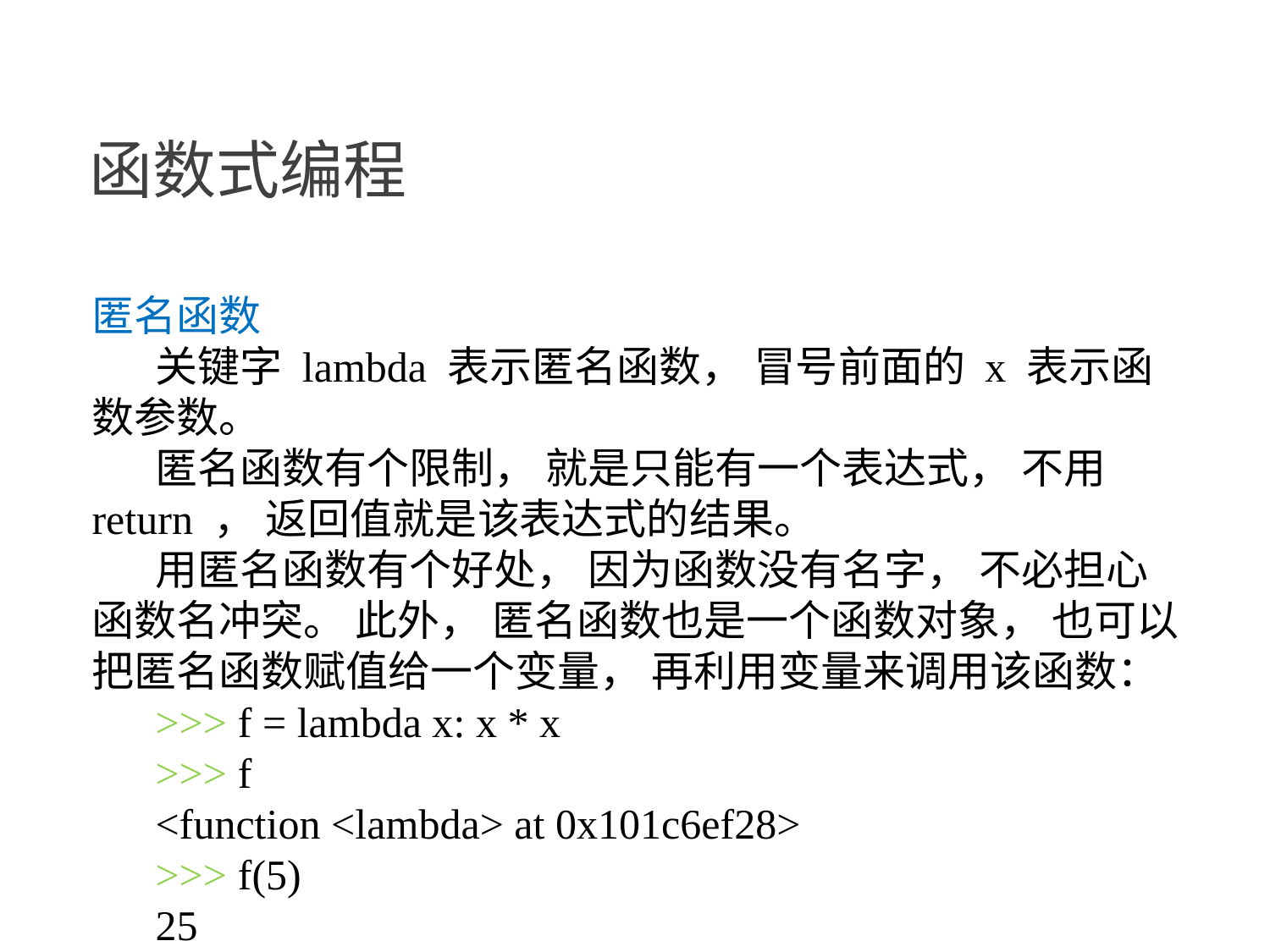

函数式编程
匿名函数
关键字 lambda 表示匿名函数， 冒号前面的 x 表示函数参数。
匿名函数有个限制， 就是只能有一个表达式， 不用return ， 返回值就是该表达式的结果。
用匿名函数有个好处， 因为函数没有名字， 不必担心函数名冲突。 此外， 匿名函数也是一个函数对象， 也可以把匿名函数赋值给一个变量， 再利用变量来调用该函数：
>>> f = lambda x: x * x
>>> f
<function <lambda> at 0x101c6ef28>
>>> f(5)
25